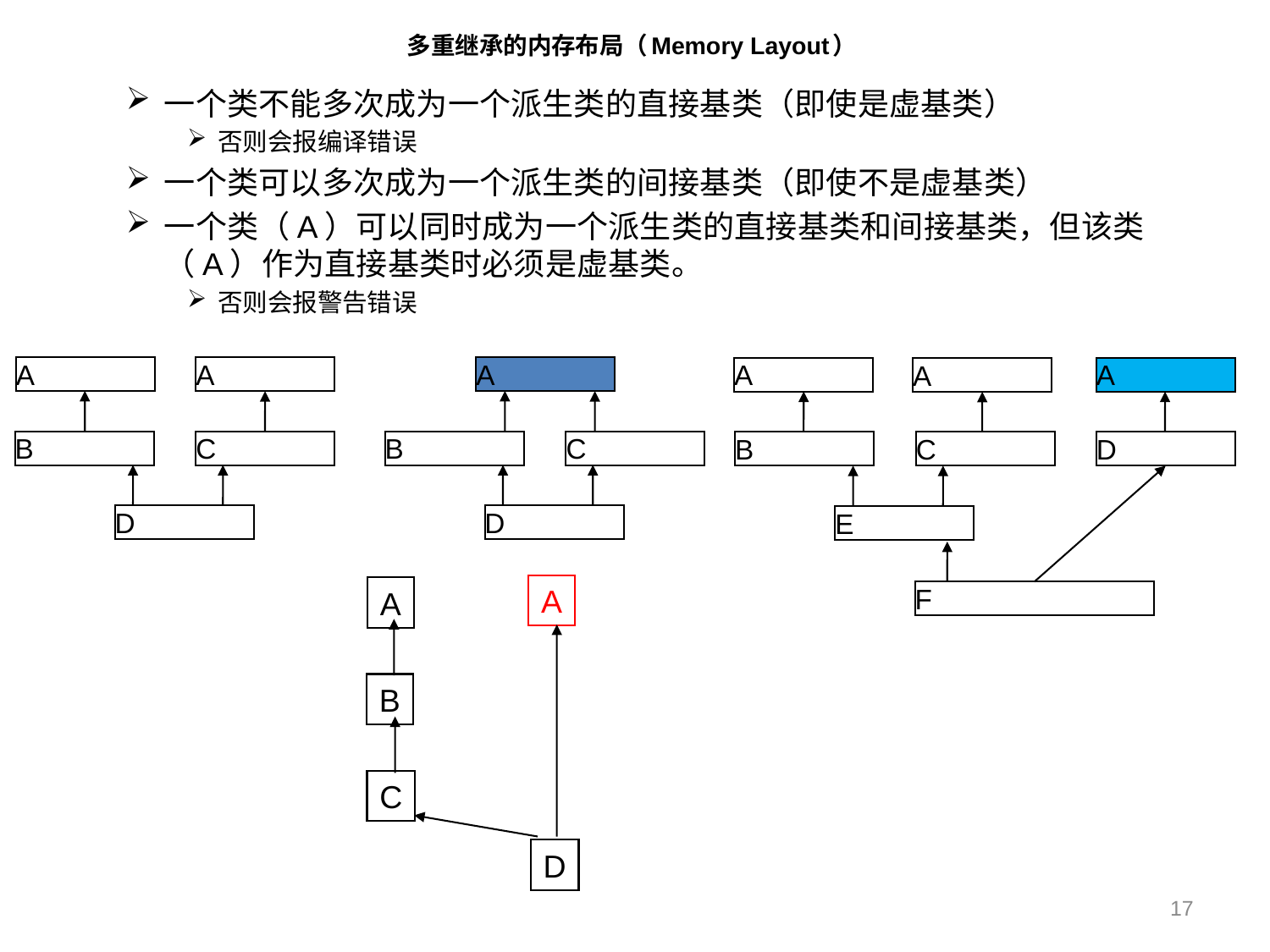

# 多重继承的内存布局（Memory Layout）

一个类不能多次成为一个派生类的直接基类（即使是虚基类）
否则会报编译错误
一个类可以多次成为一个派生类的间接基类（即使不是虚基类）
一个类（A）可以同时成为一个派生类的直接基类和间接基类，但该类（A）作为直接基类时必须是虚基类。
否则会报警告错误
A
A
A
A
A
A

B
C
B
C
B
C
D

D
D
E

A
A

B

C

D
F
17